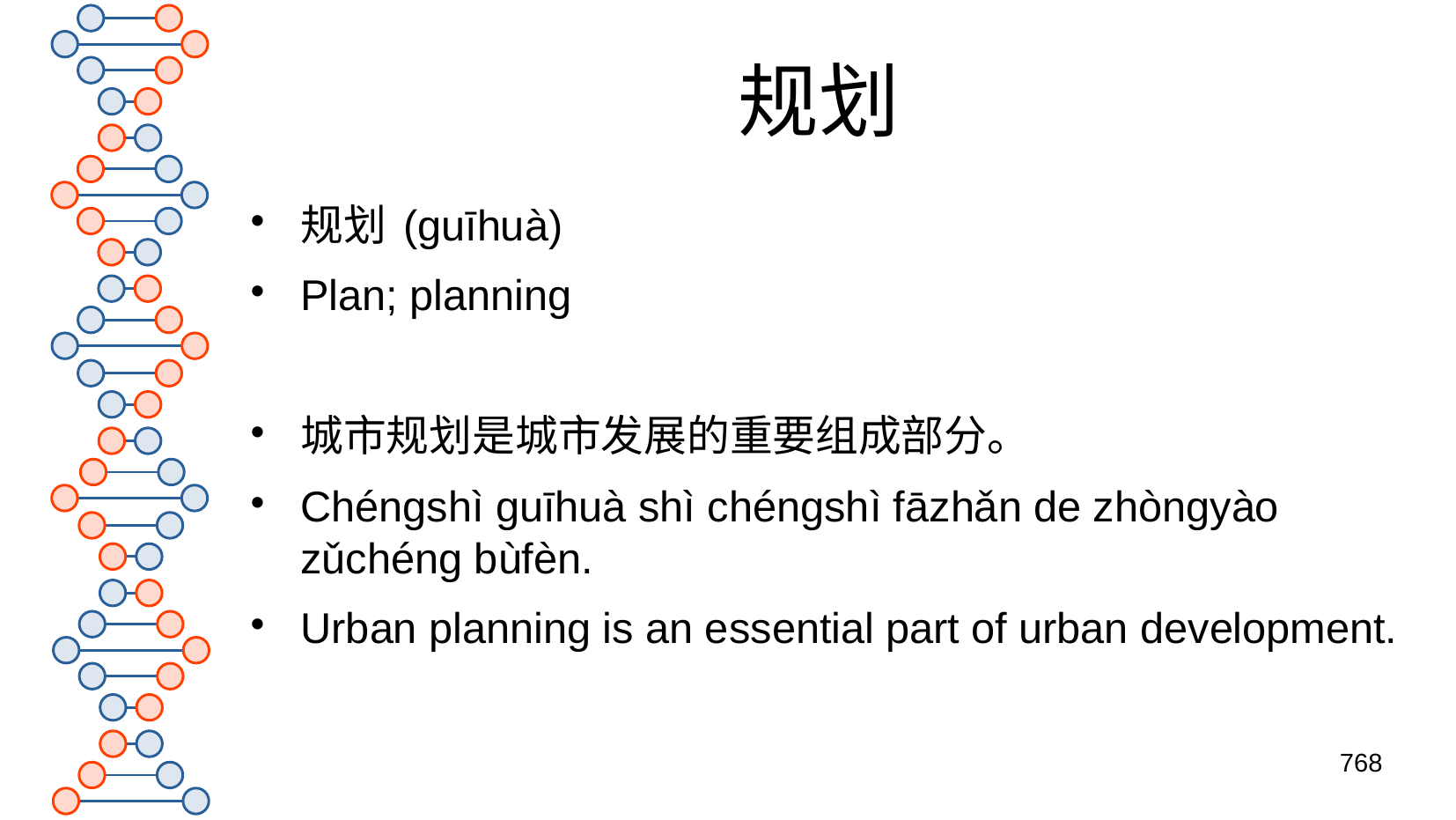

# 规划
规划 (guīhuà)
Plan; planning

城市规划是城市发展的重要组成部分。
Chéngshì guīhuà shì chéngshì fāzhǎn de zhòngyào zǔchéng bùfèn.
Urban planning is an essential part of urban development.

768